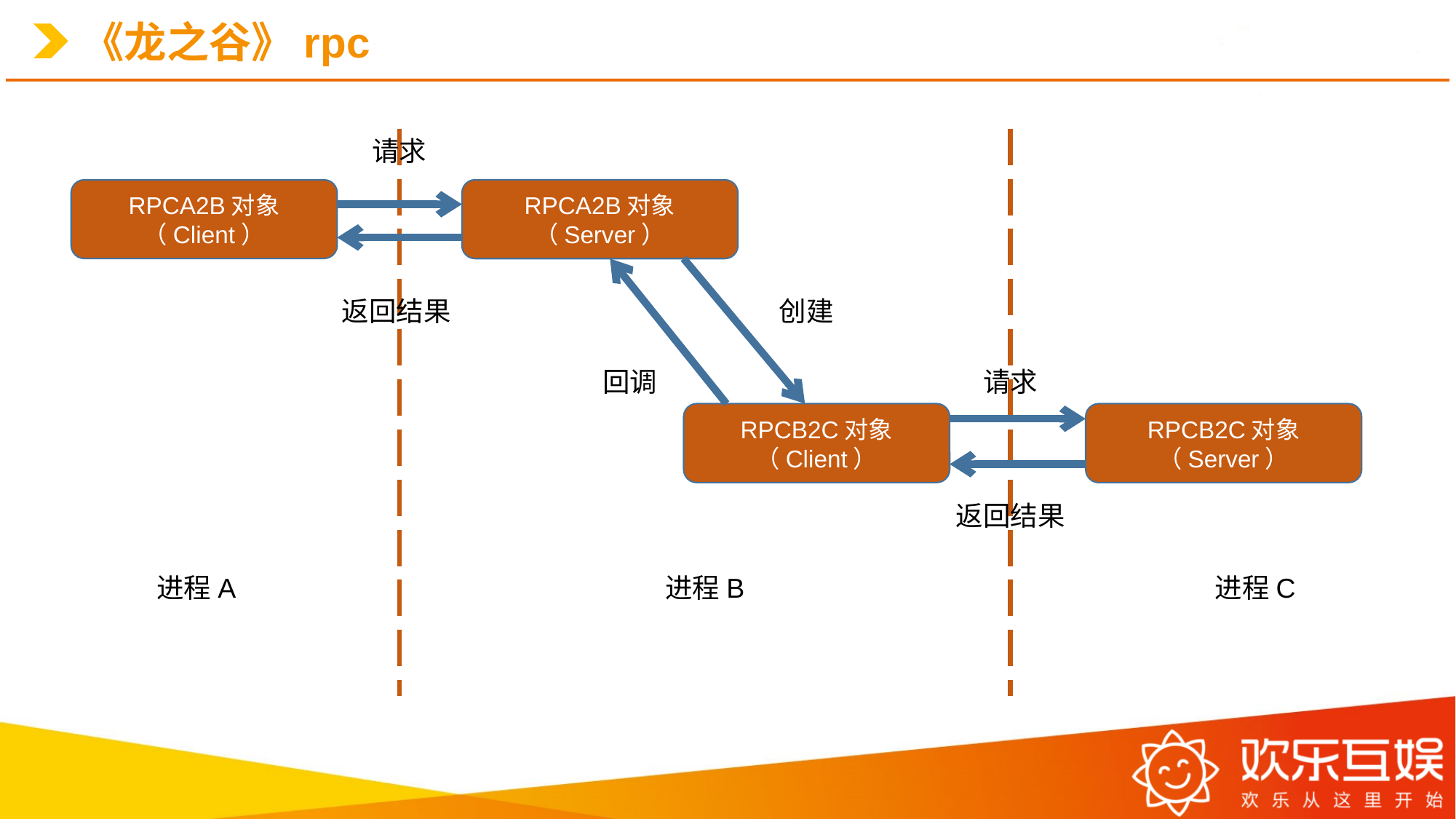

# 《龙之谷》rpc
请求
RPCA2B对象（Client）
RPCA2B对象（Server）
创建
返回结果
回调
请求
RPCB2C对象（Client）
RPCB2C对象（Server）
返回结果
进程A
进程B
进程C